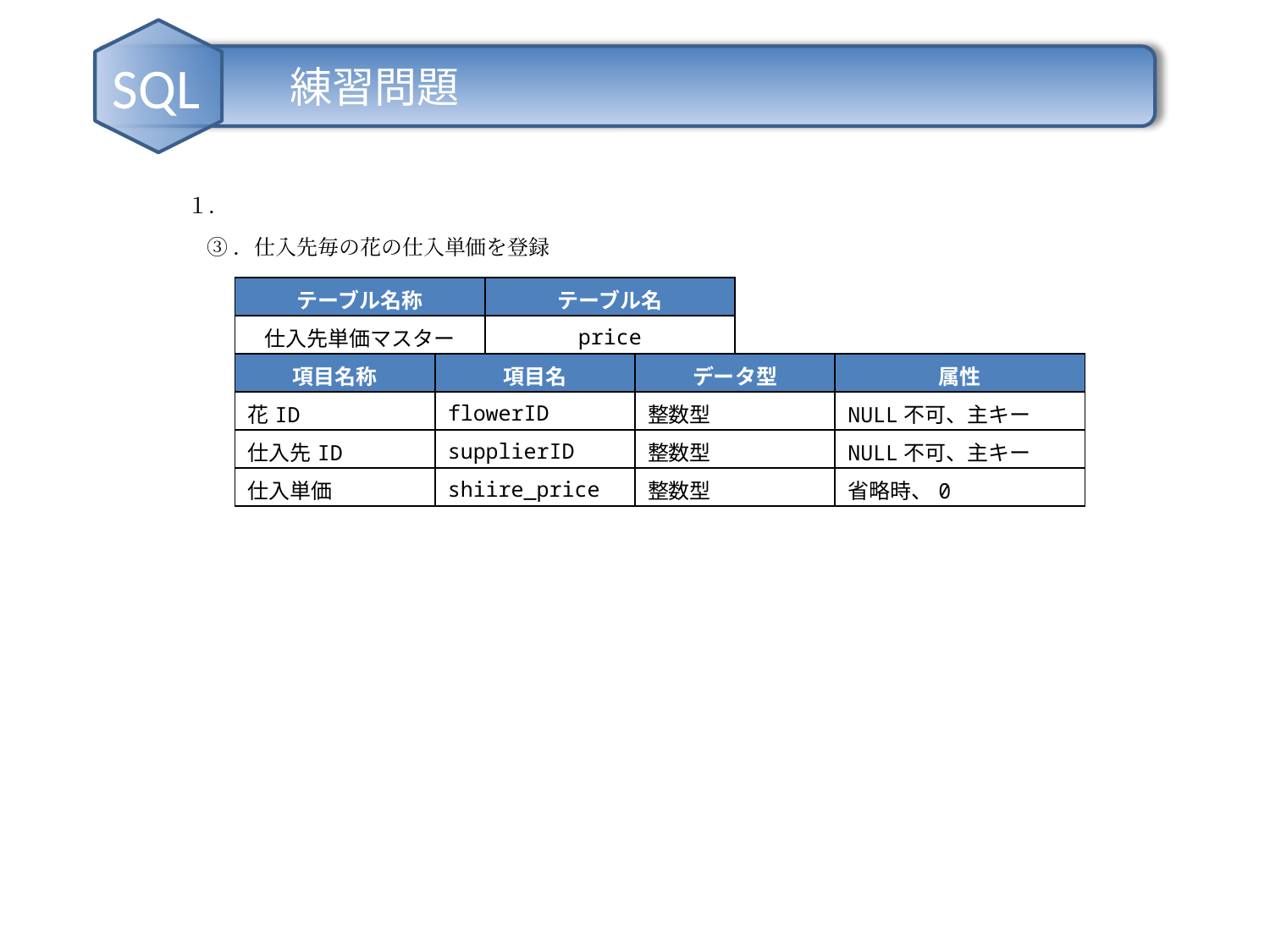

練習問題
SQL
１．
③．仕入先毎の花の仕入単価を登録
| テーブル名称 | テーブル名 |
| --- | --- |
| 仕入先単価マスター | price |
| 項目名称 | 項目名 | データ型 | 属性 |
| --- | --- | --- | --- |
| 花ID | flowerID | 整数型 | NULL不可、主キー |
| 仕入先ID | supplierID | 整数型 | NULL不可、主キー |
| 仕入単価 | shiire\_price | 整数型 | 省略時、0 |